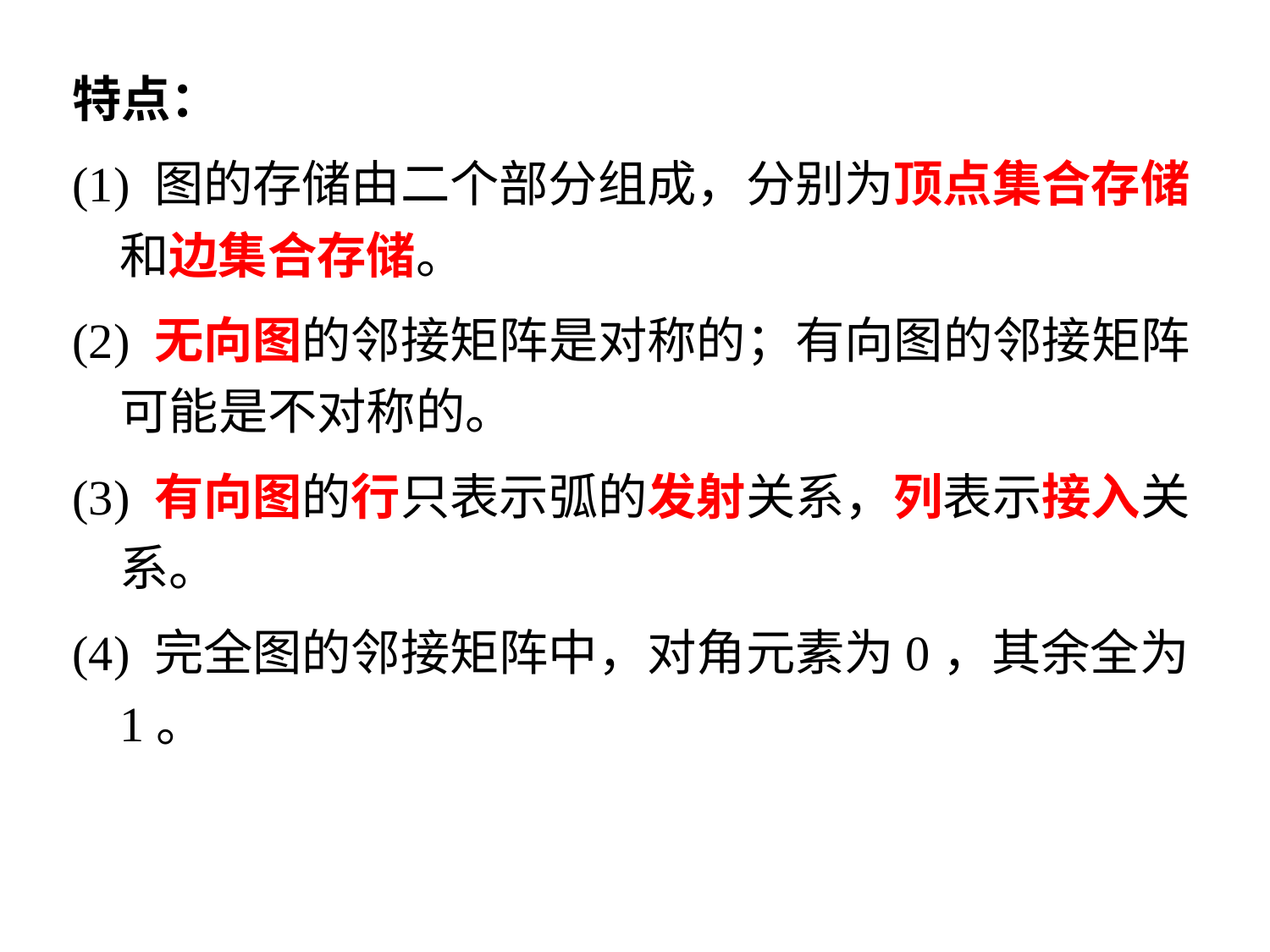

特点：
(1) 图的存储由二个部分组成，分别为顶点集合存储和边集合存储。
(2) 无向图的邻接矩阵是对称的；有向图的邻接矩阵可能是不对称的。
(3) 有向图的行只表示弧的发射关系，列表示接入关系。
(4) 完全图的邻接矩阵中，对角元素为0，其余全为1。